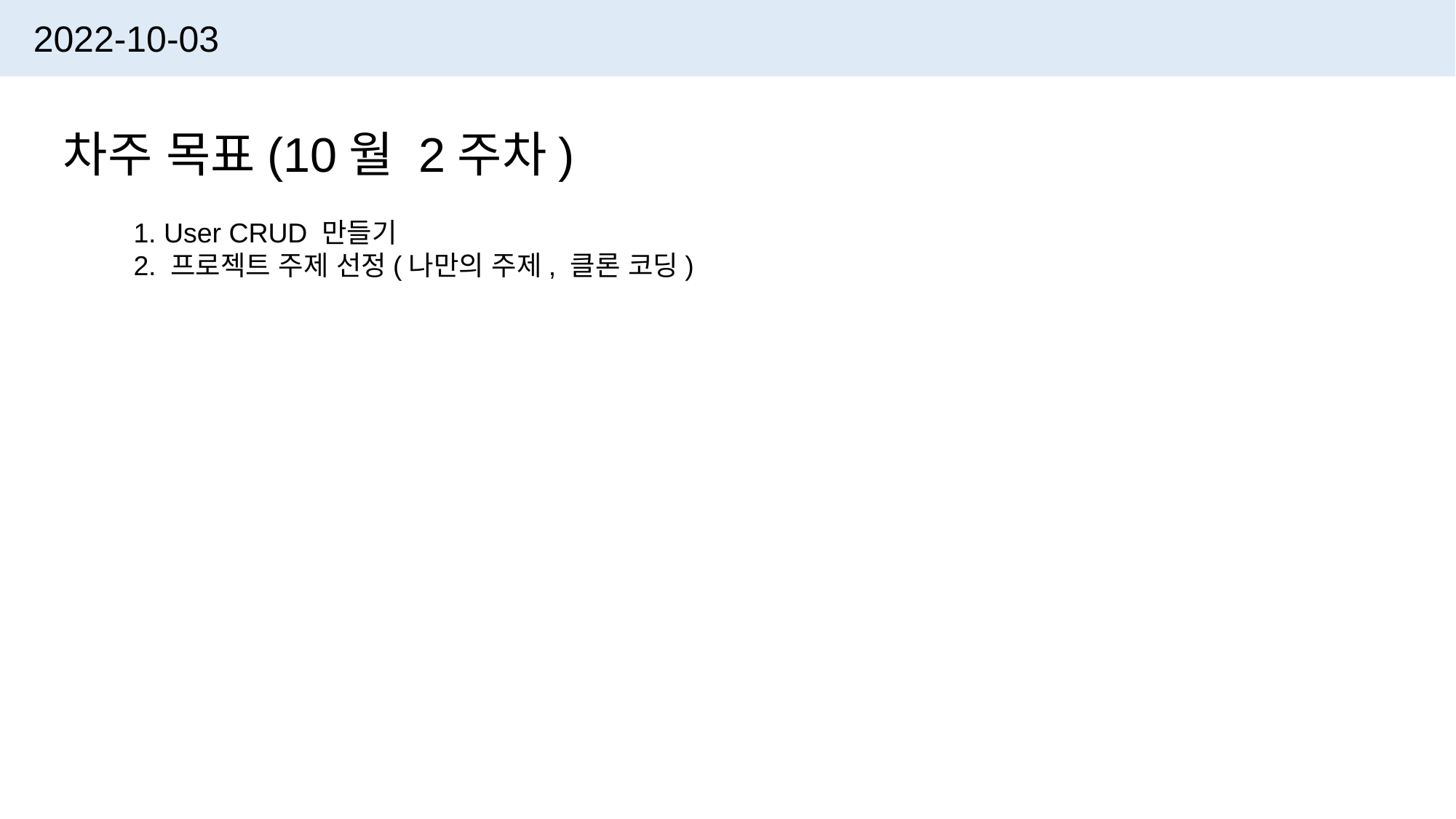

2022-10-03
차주 목표(10월 2주차)
1. User CRUD 만들기
2. 프로젝트 주제 선정(나만의 주제, 클론 코딩)